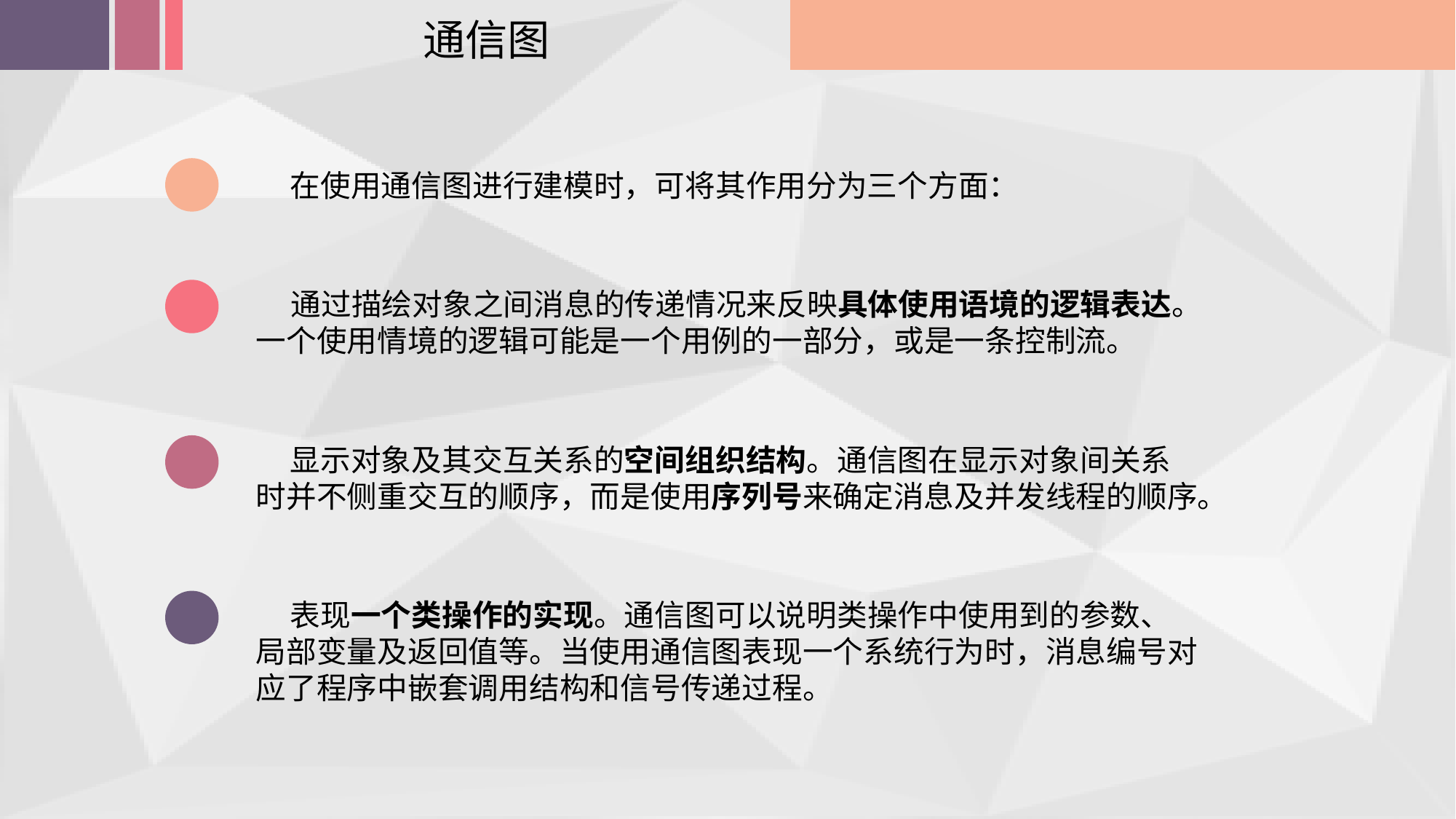

通信图

    在使用通信图进行建模时，可将其作用分为三个方面：

    通过描绘对象之间消息的传递情况来反映具体使用语境的逻辑表达。一个使用情境的逻辑可能是一个用例的一部分，或是一条控制流。

    显示对象及其交互关系的空间组织结构。通信图在显示对象间关系时并不侧重交互的顺序，而是使用序列号来确定消息及并发线程的顺序。

    表现一个类操作的实现。通信图可以说明类操作中使用到的参数、局部变量及返回值等。当使用通信图表现一个系统行为时，消息编号对应了程序中嵌套调用结构和信号传递过程。